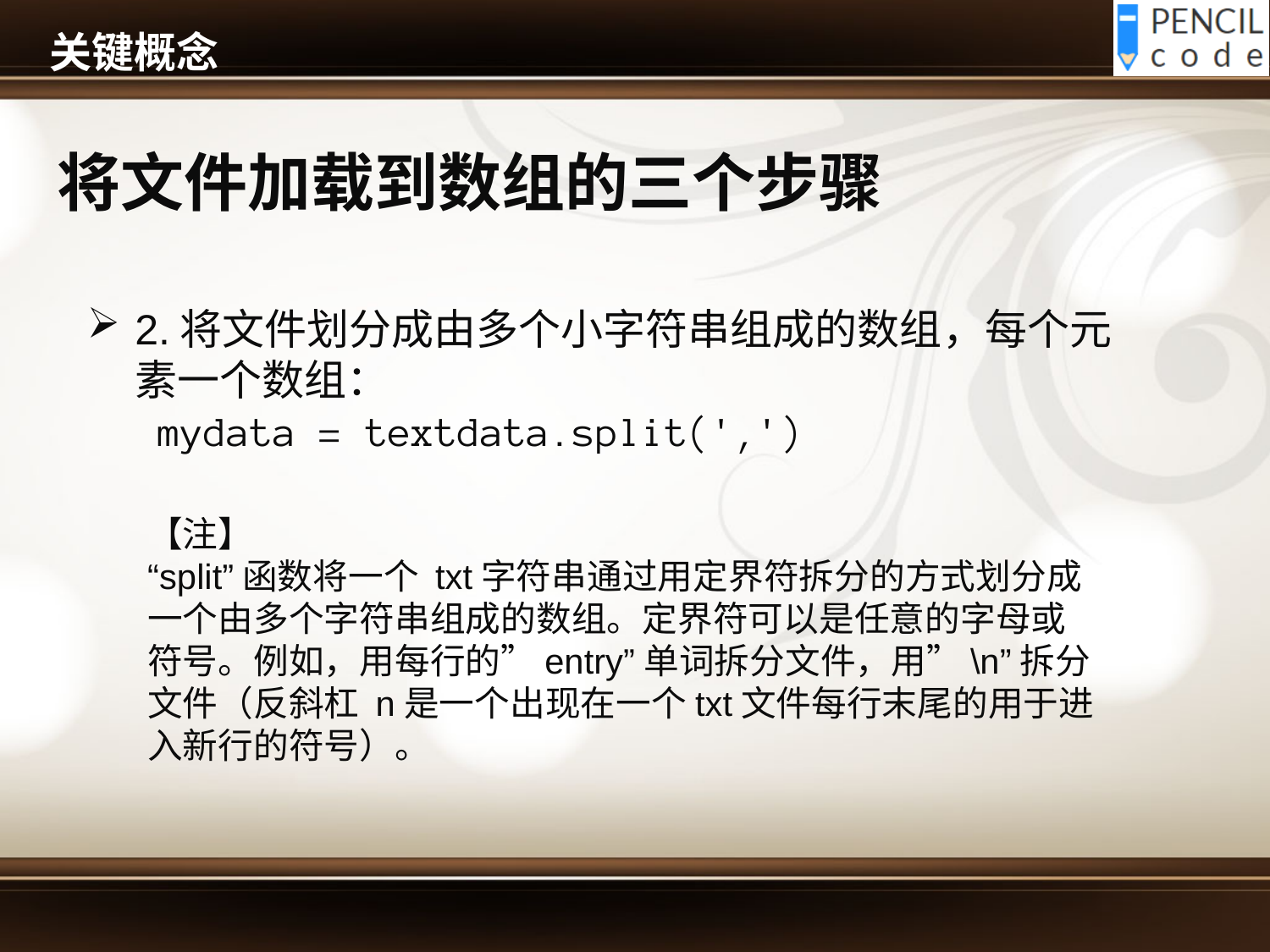

# 关键概念
将文件加载到数组的三个步骤
2.将文件划分成由多个小字符串组成的数组，每个元素一个数组：
      mydata = textdata.split(',')
【注】
“split”函数将一个 txt字符串通过用定界符拆分的方式划分成一个由多个字符串组成的数组。定界符可以是任意的字母或符号。例如，用每行的”entry”单词拆分文件，用”\n”拆分文件（反斜杠 n是一个出现在一个txt文件每行末尾的用于进入新行的符号）。